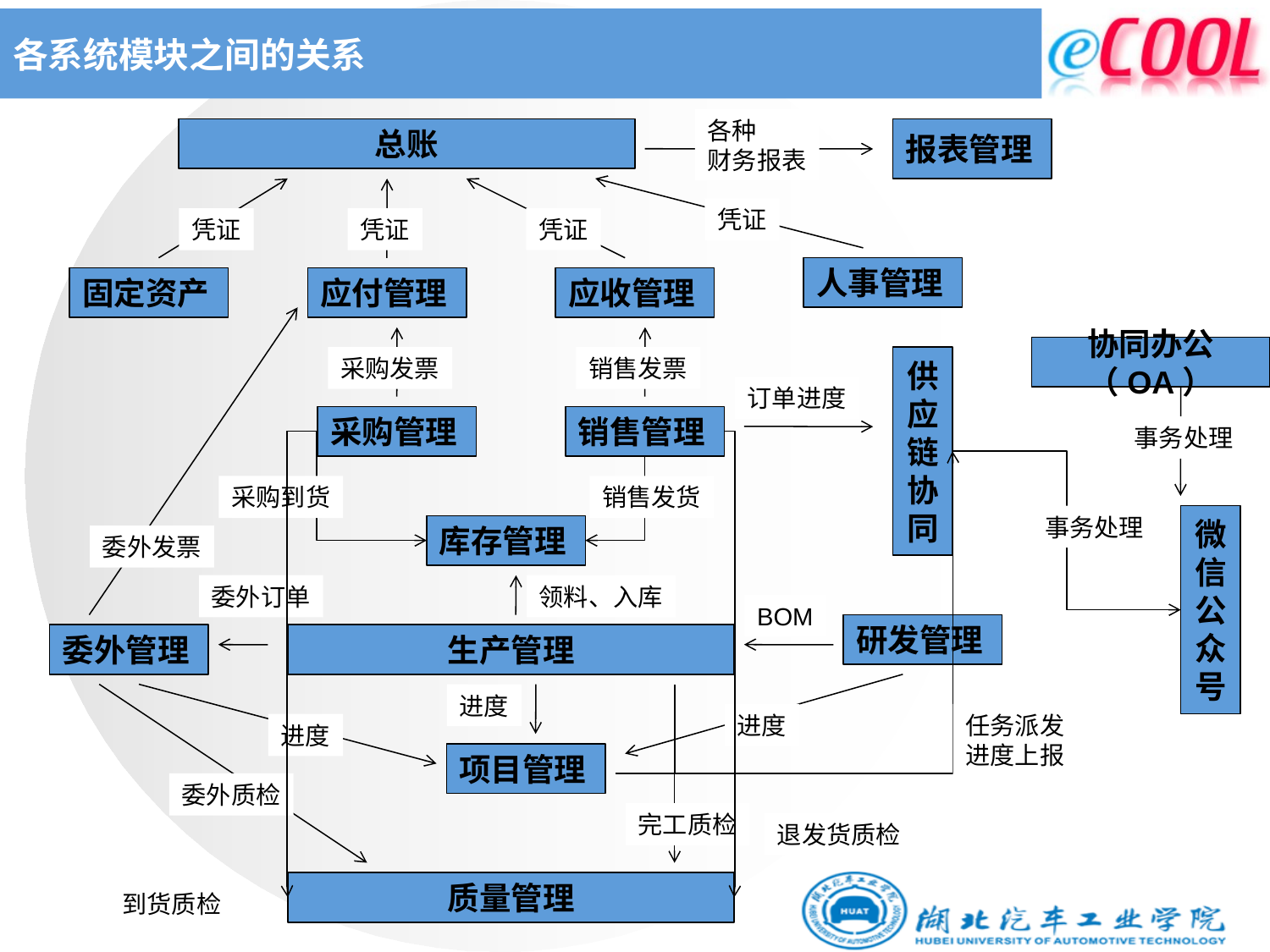

# 各系统模块之间的关系
各种
财务报表
总账
报表管理
凭证
凭证
凭证
凭证
人事管理
固定资产
应付管理
应收管理
协同办公（OA）
采购发票
销售发票
供应链协同
订单进度
采购管理
销售管理
事务处理
采购到货
销售发货
事务处理
微信公众号
库存管理
委外发票
委外订单
领料、入库
BOM
研发管理
委外管理
生产管理
进度
进度
任务派发
进度上报
进度
项目管理
委外质检
完工质检
退发货质检
质量管理
到货质检